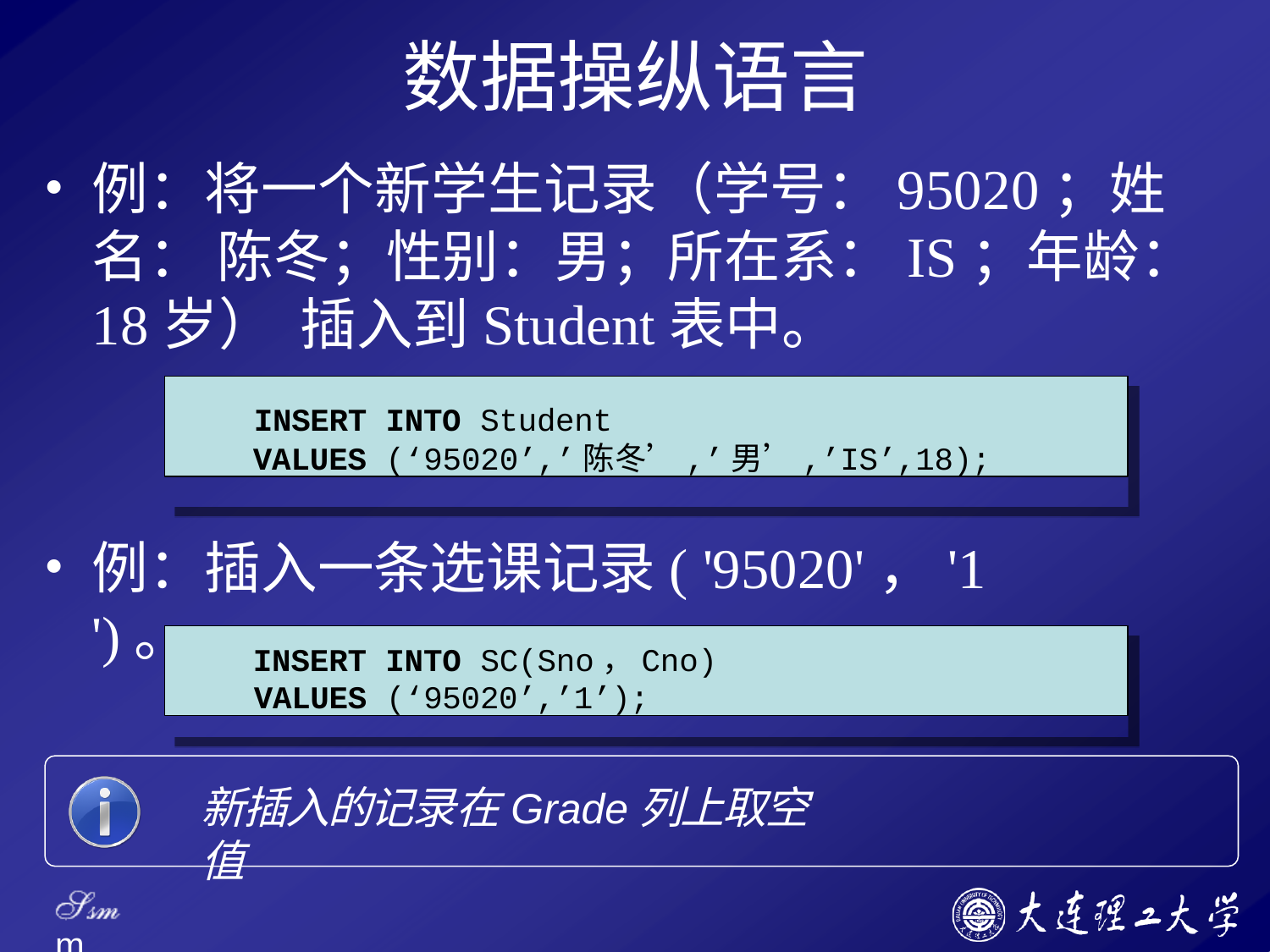

# 数据操纵语言
例：将一个新学生记录（学号：95020；姓名： 陈冬；性别：男；所在系：IS；年龄：18岁）  插入到Student表中。
INSERT INTO Student
VALUES (‘95020’,’陈冬’,’男’,’IS’,18);

例：插入一条选课记录( '95020'，'1 ')。
INSERT INTO SC(Sno，Cno)
VALUES (‘95020’,’1’);

新插入的记录在Grade列上取空值

Ssm